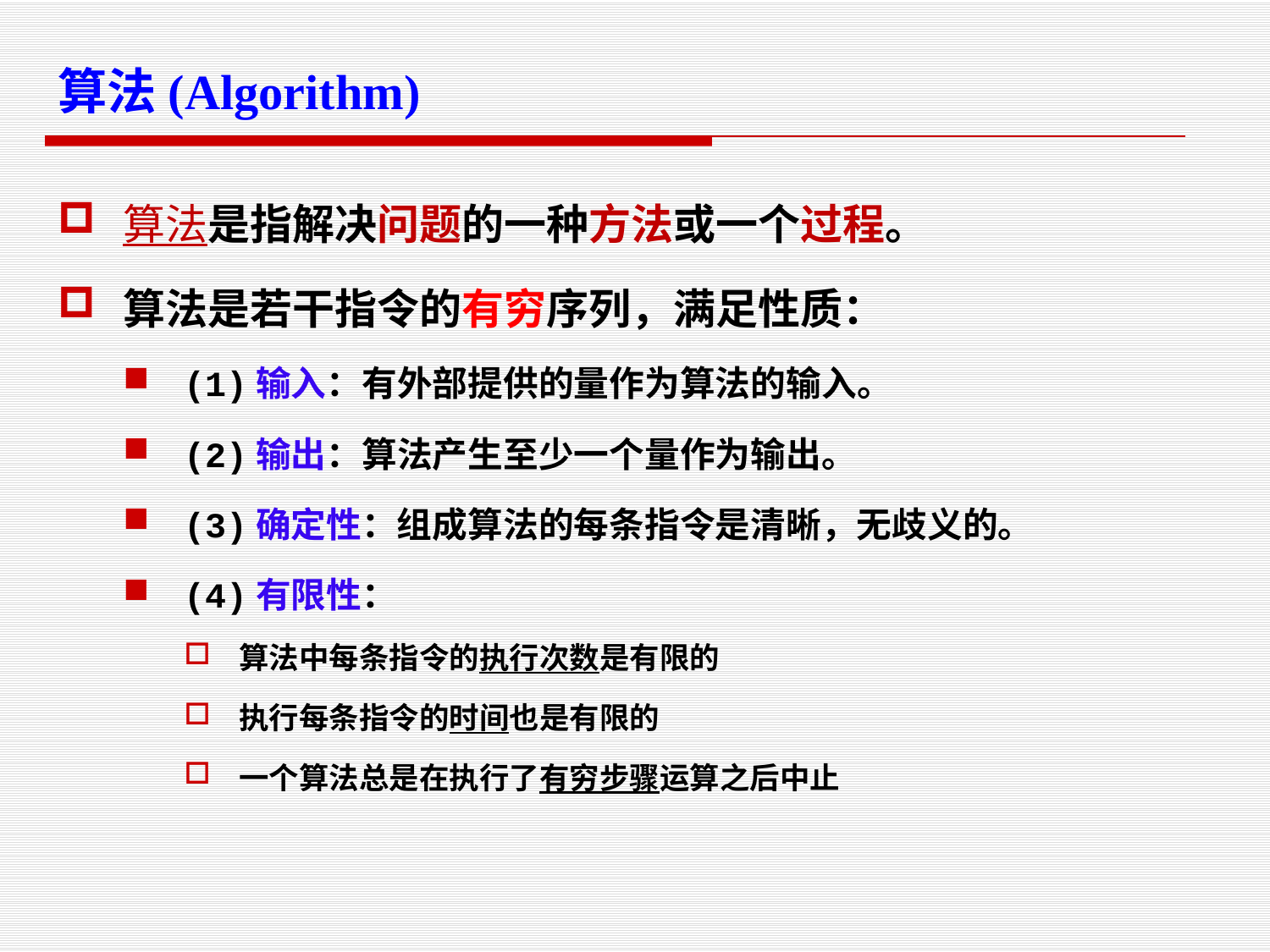

# 算法(Algorithm)
算法是指解决问题的一种方法或一个过程。
算法是若干指令的有穷序列，满足性质：
(1)输入：有外部提供的量作为算法的输入。
(2)输出：算法产生至少一个量作为输出。
(3)确定性：组成算法的每条指令是清晰，无歧义的。
(4)有限性：
算法中每条指令的执行次数是有限的
执行每条指令的时间也是有限的
一个算法总是在执行了有穷步骤运算之后中止